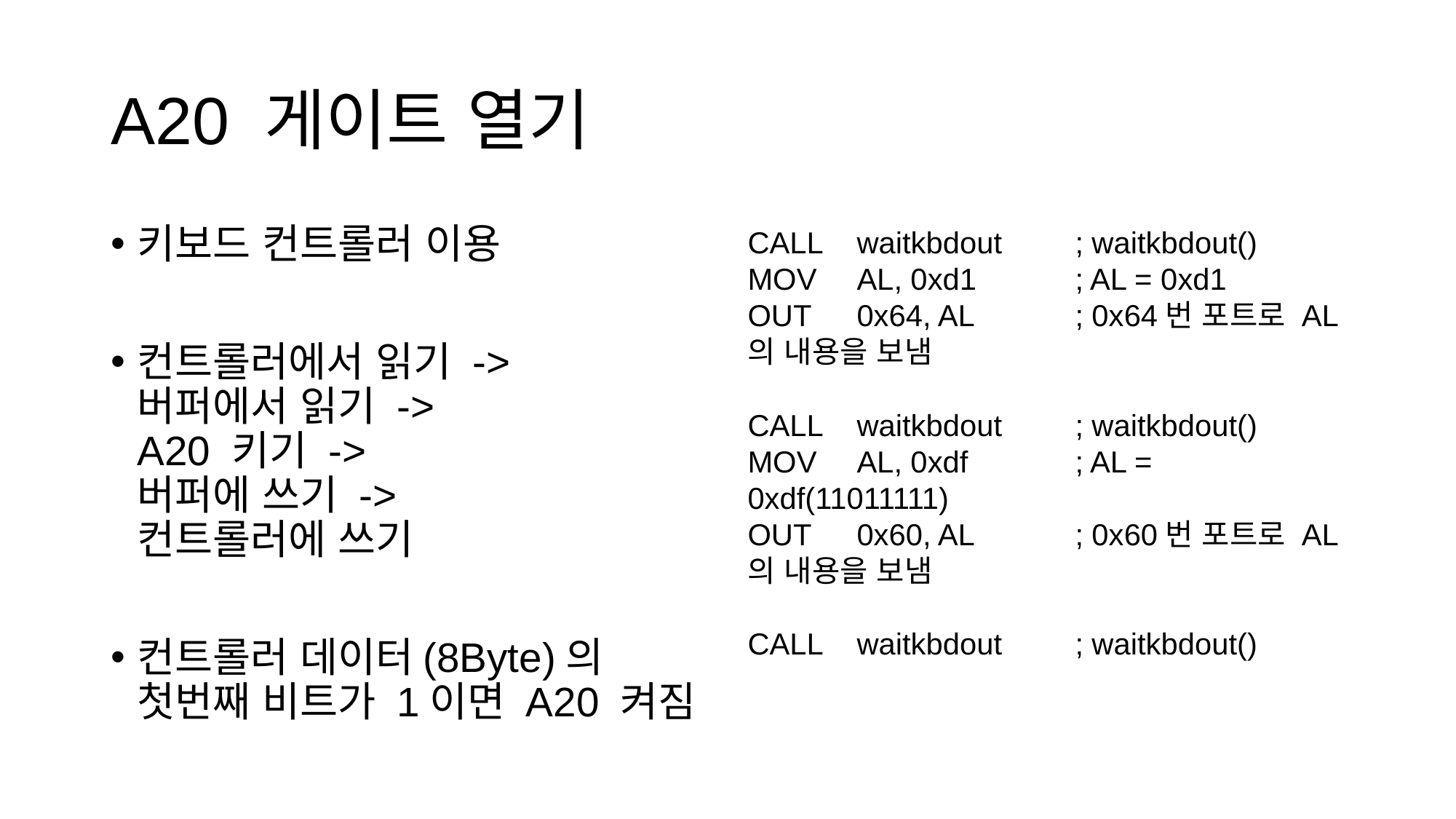

# A20 게이트 열기
키보드 컨트롤러 이용

컨트롤러에서 읽기 ->
버퍼에서 읽기 ->
A20 키기 ->
버퍼에 쓰기 ->
컨트롤러에 쓰기

컨트롤러 데이터(8Byte)의 첫번째 비트가 1이면 A20 켜짐
CALL	waitkbdout	; waitkbdout()
MOV	AL, 0xd1	; AL = 0xd1
OUT	0x64, AL	; 0x64번 포트로 AL의 내용을 보냄

CALL	waitkbdout	; waitkbdout()
MOV	AL, 0xdf	; AL = 0xdf(11011111)
OUT	0x60, AL	; 0x60번 포트로 AL의 내용을 보냄

CALL	waitkbdout	; waitkbdout()